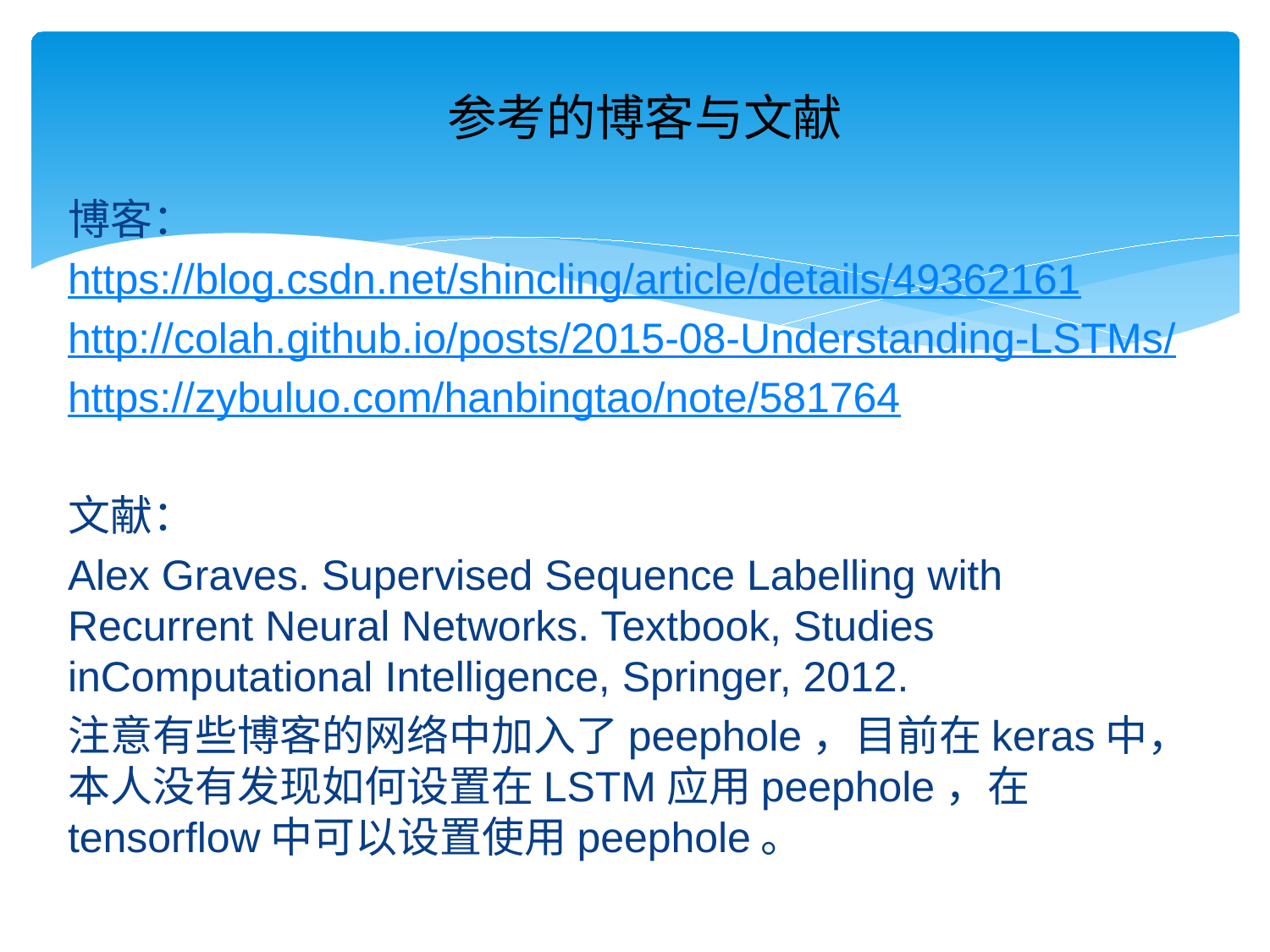

参考的博客与文献
博客：
https://blog.csdn.net/shincling/article/details/49362161
http://colah.github.io/posts/2015-08-Understanding-LSTMs/
https://zybuluo.com/hanbingtao/note/581764

文献：
Alex Graves. Supervised Sequence Labelling with Recurrent Neural Networks. Textbook, Studies inComputational Intelligence, Springer, 2012.
注意有些博客的网络中加入了peephole，目前在keras中，本人没有发现如何设置在LSTM应用peephole，在tensorflow中可以设置使用peephole。